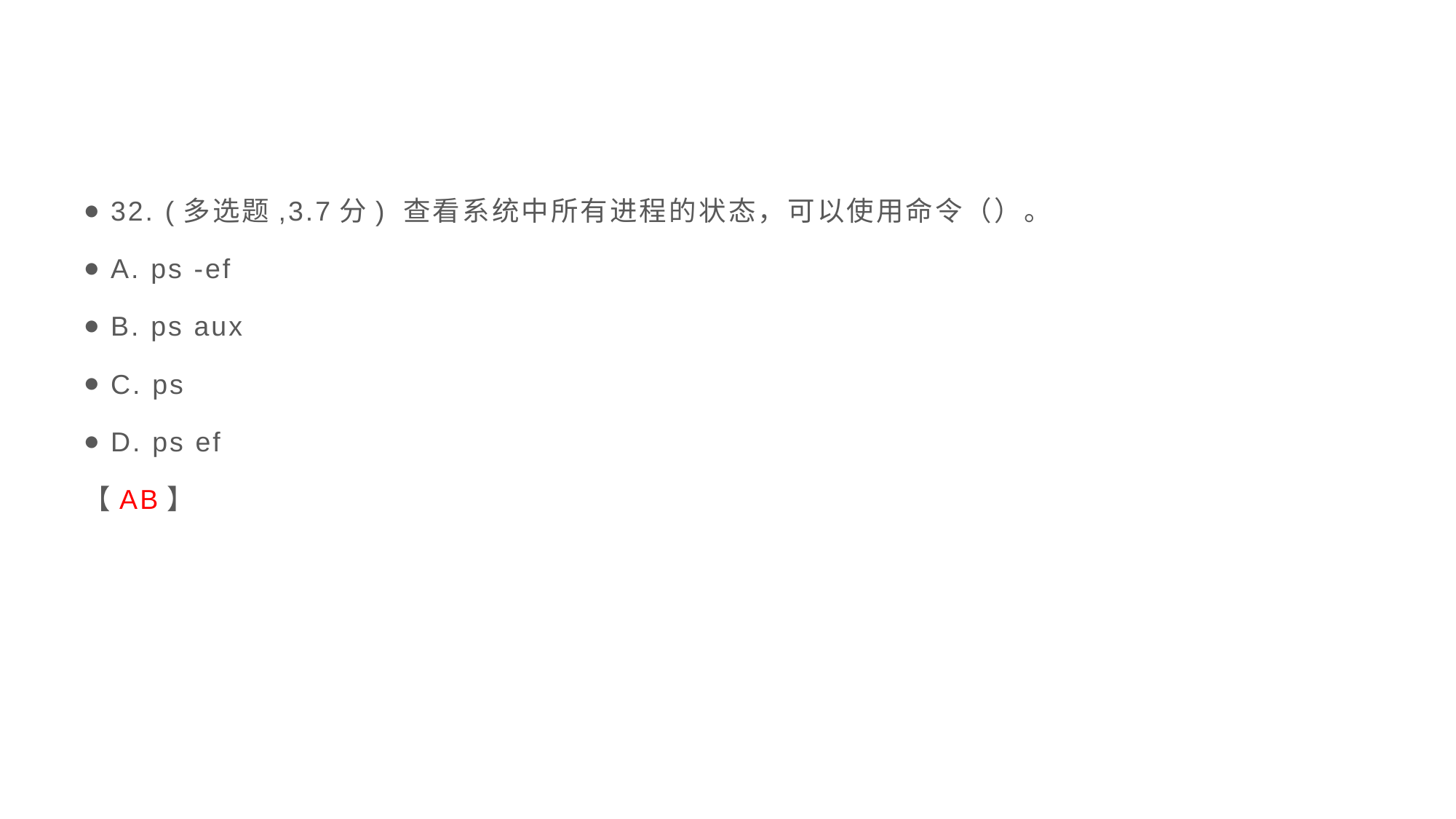

#
32. (多选题,3.7分) 查看系统中所有进程的状态，可以使用命令（）。
A. ps -ef
B. ps aux
C. ps
D. ps ef
【AB】